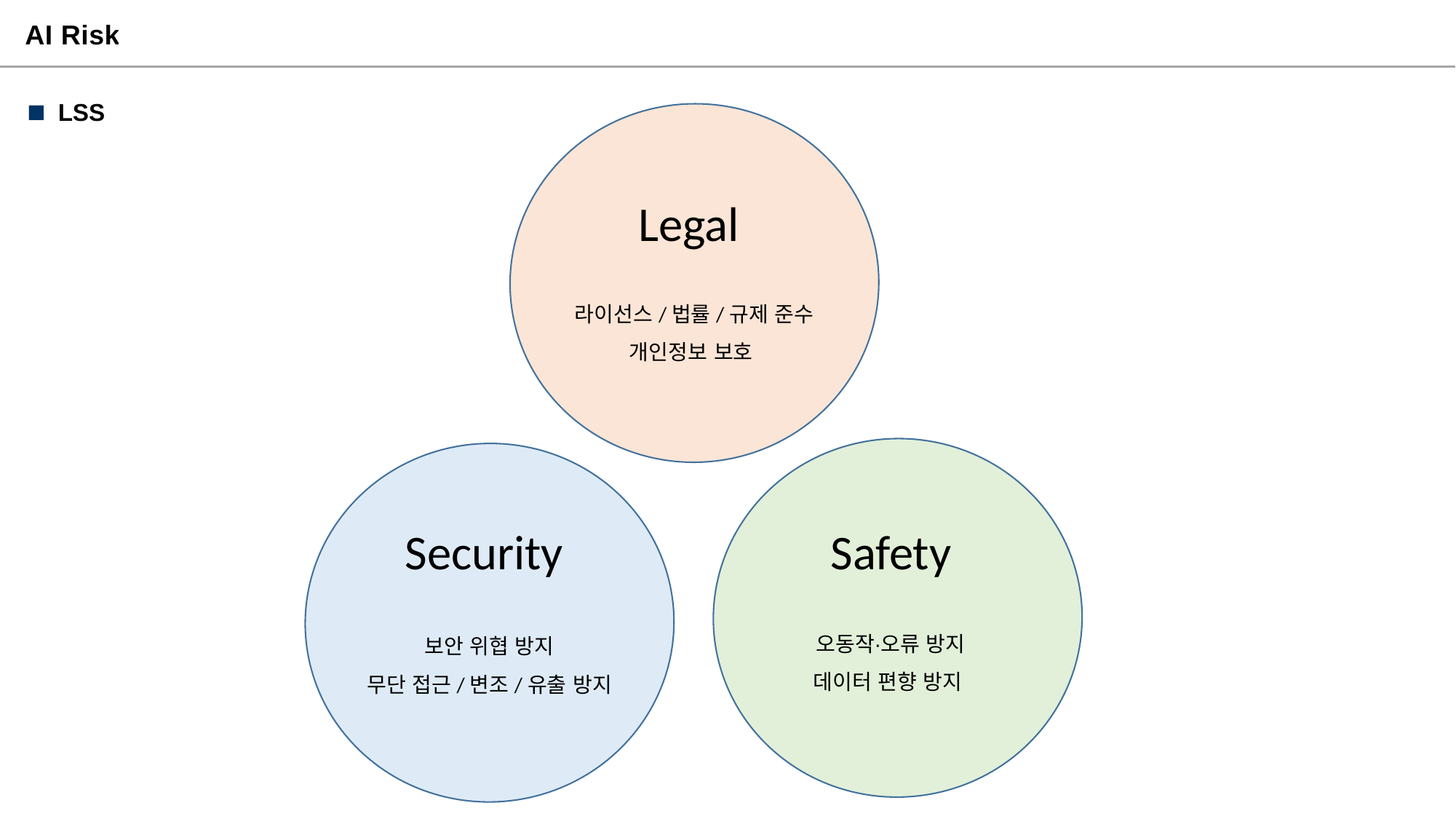

# AI Risk
LSS

Legal
라이선스/법률/규제 준수
개인정보 보호
Security
Safety
오동작∙오류 방지
데이터 편향 방지
보안 위협 방지
무단 접근/변조/유출 방지